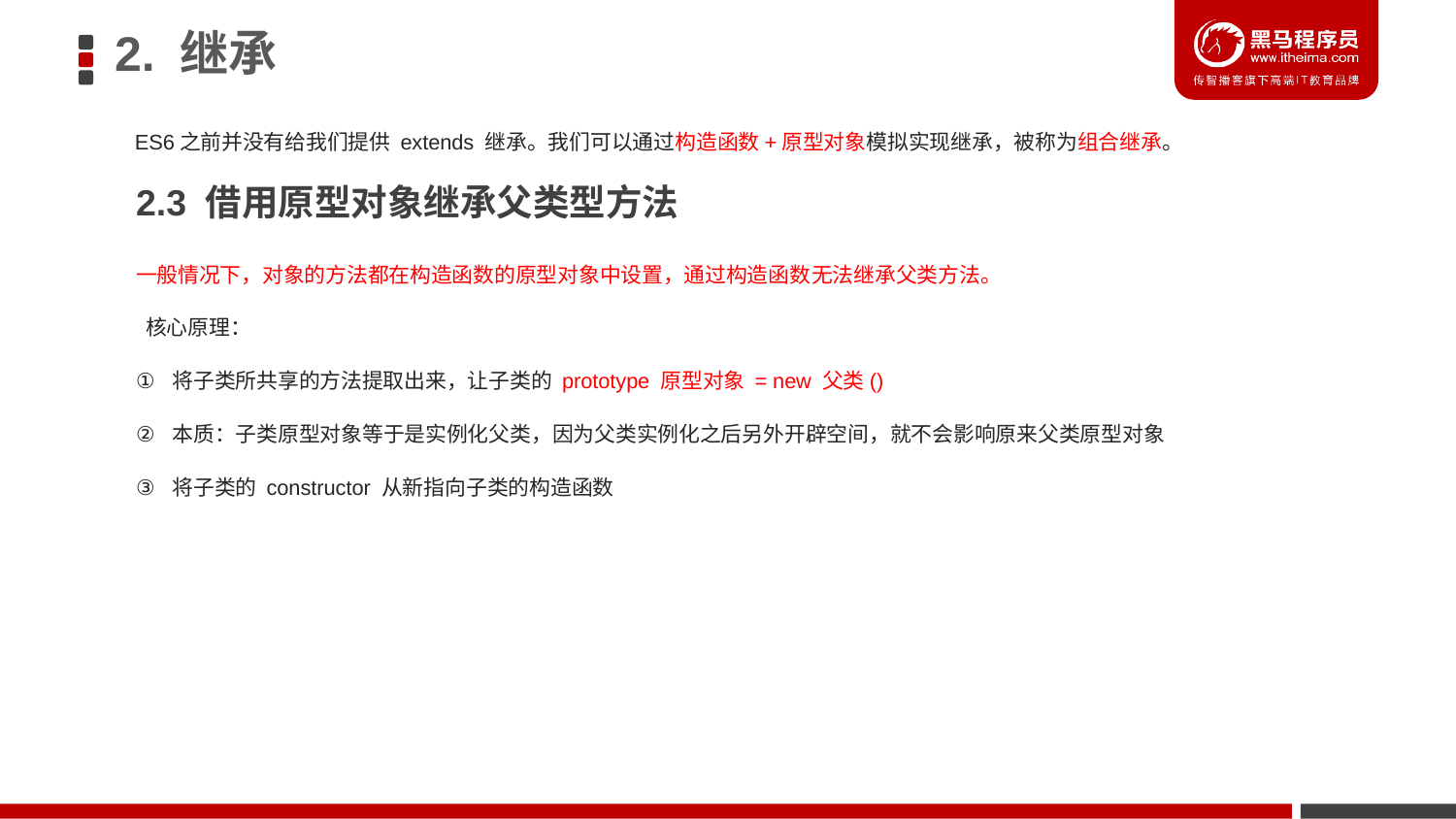

# 2. 继承
ES6之前并没有给我们提供 extends 继承。我们可以通过构造函数+原型对象模拟实现继承，被称为组合继承。
2.3 借用原型对象继承父类型方法
一般情况下，对象的方法都在构造函数的原型对象中设置，通过构造函数无法继承父类方法。
 核心原理：
将子类所共享的方法提取出来，让子类的 prototype 原型对象 = new 父类()
本质：子类原型对象等于是实例化父类，因为父类实例化之后另外开辟空间，就不会影响原来父类原型对象
将子类的 constructor 从新指向子类的构造函数